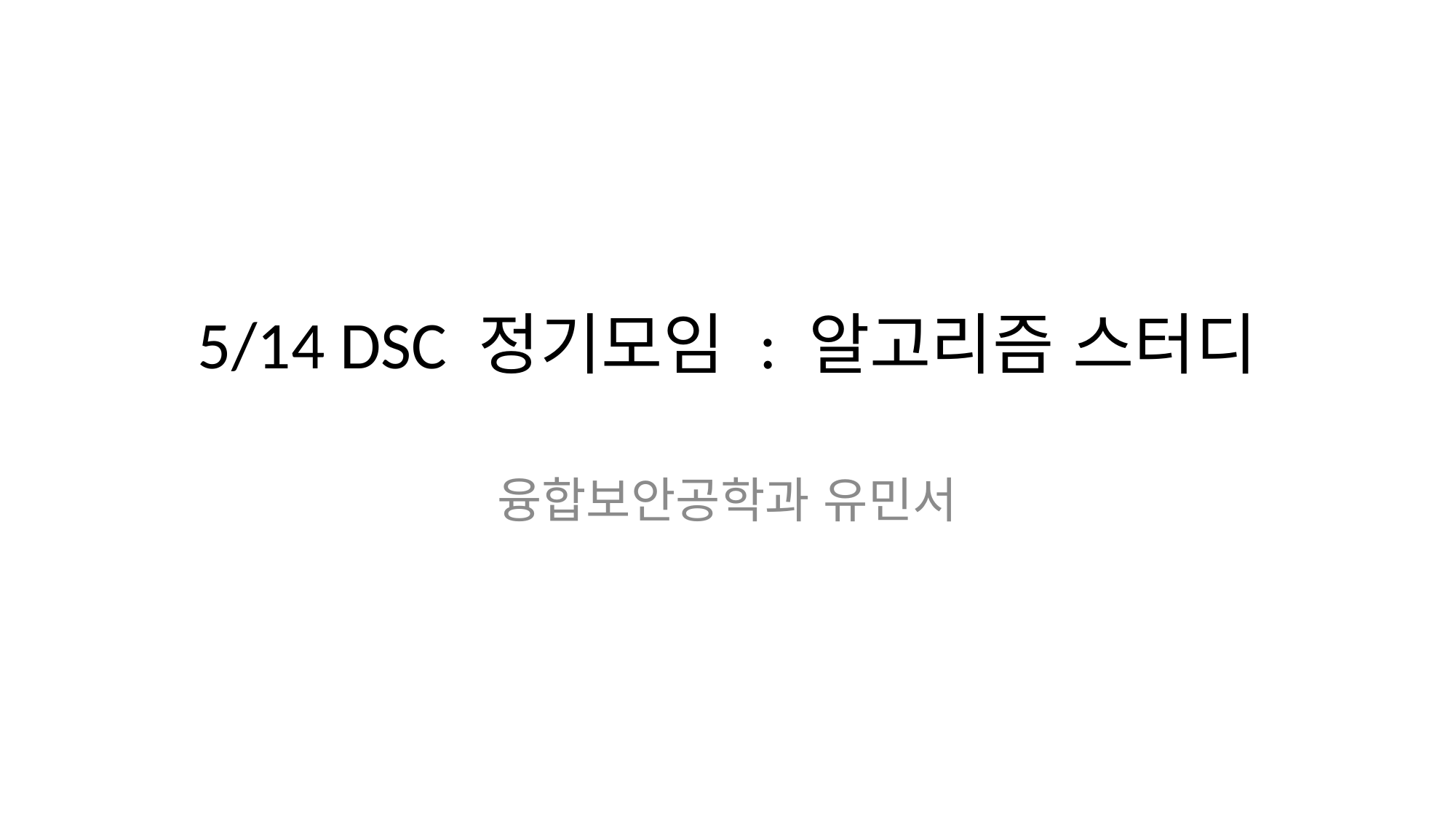

# 5/14 DSC 정기모임 : 알고리즘 스터디
융합보안공학과 유민서